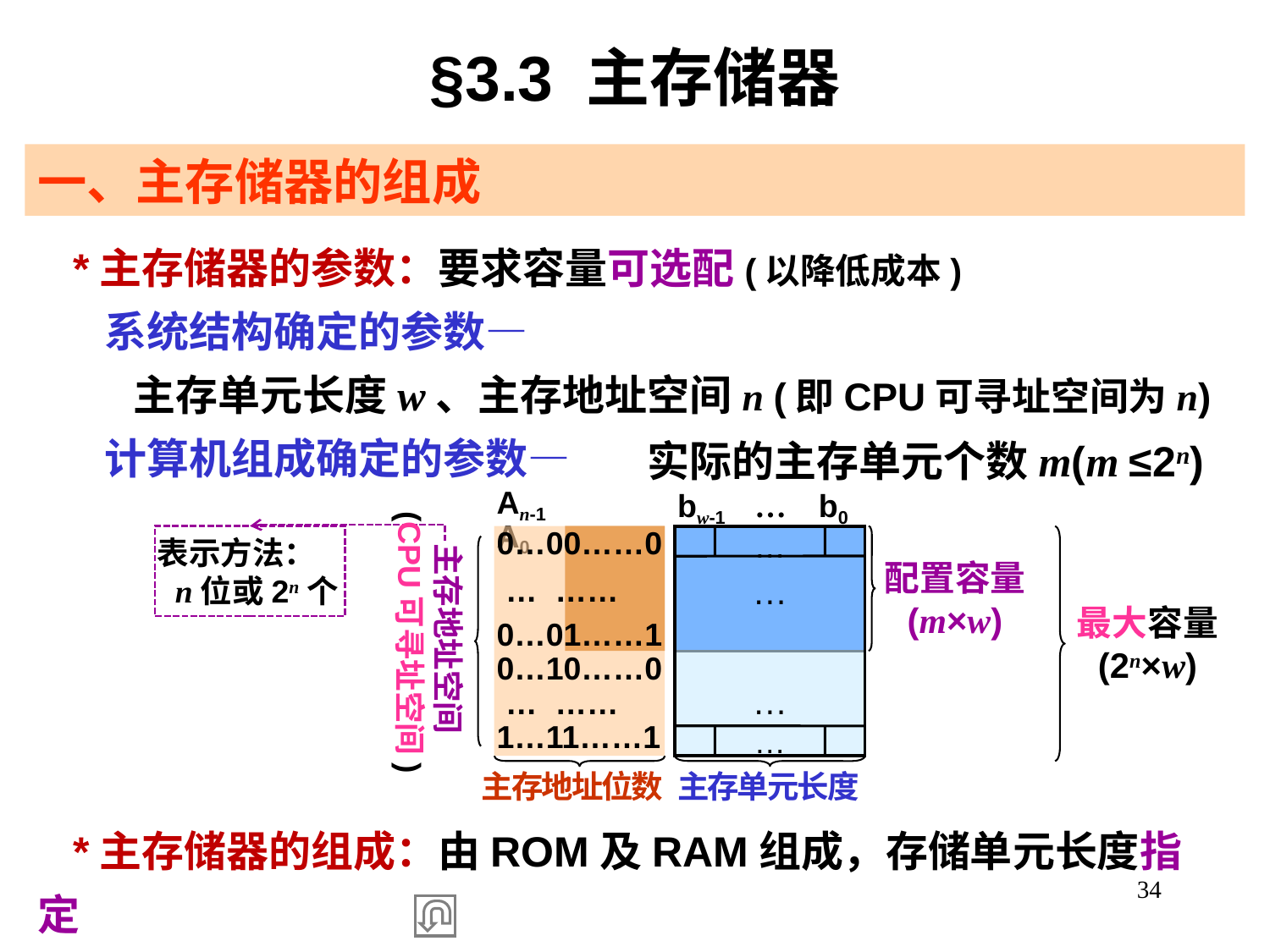

§3.3 主存储器
一、主存储器的组成
   *主存储器的参数：要求容量可选配(以降低成本)
      系统结构确定的参数—
         主存单元长度w、主存地址空间n (即CPU可寻址空间为n)
      计算机组成确定的参数—
实际的主存单元个数m(m ≤2n)
An-1           A0
bw-1    …    b0
主存地址空间
(CPU可寻址空间)
…
…

…
…

0…00……0
 …  ……
0…01……1 0…10……0
 …  ……
1…11……1

最大容量
(2n×w)

主存地址位数
主存单元长度
表示方法：
  n位或2n个

配置容量
(m×w)
   *主存储器的组成：由ROM及RAM组成，存储单元长度指定
34